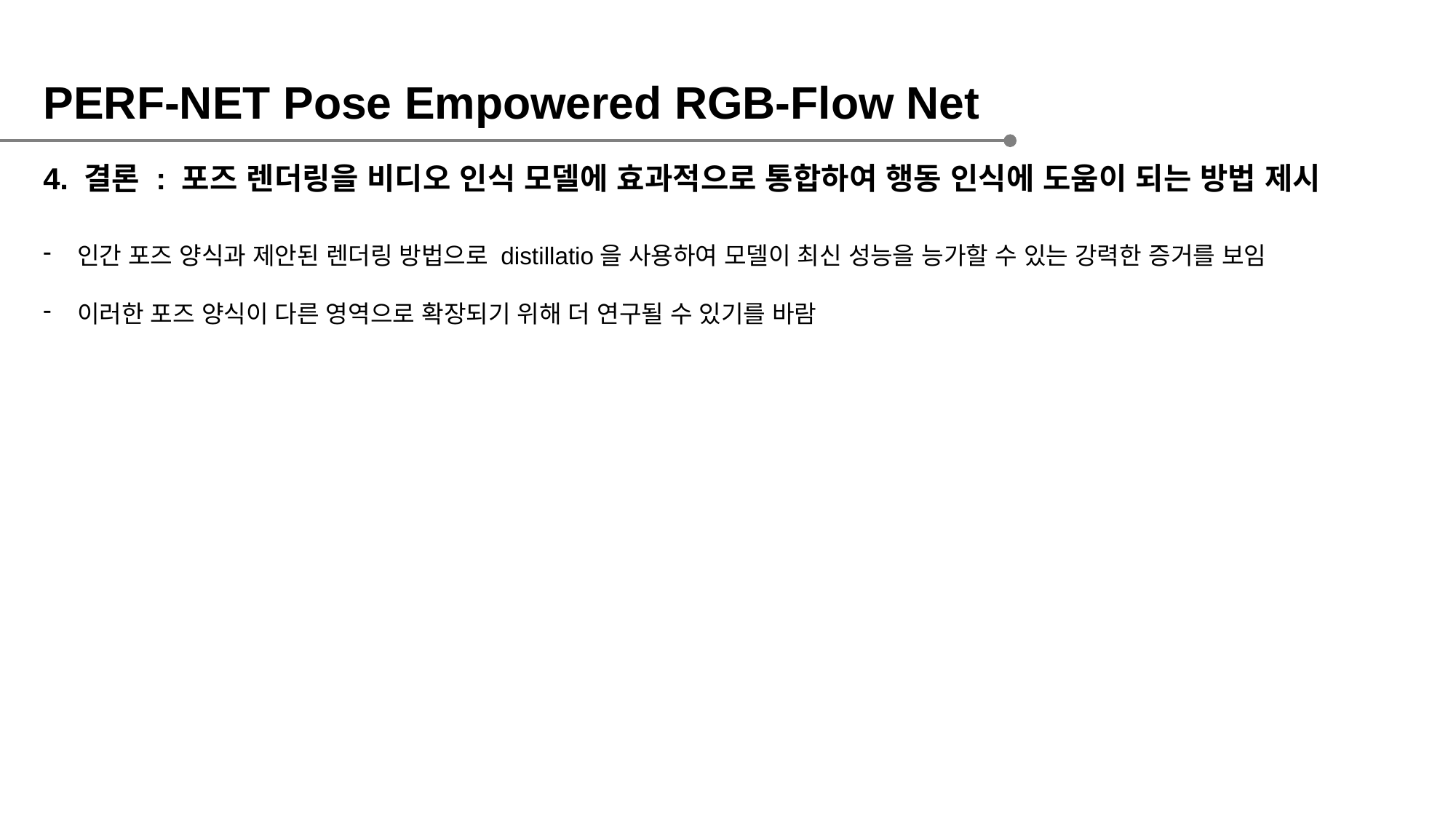

PERF-NET Pose Empowered RGB-Flow Net

4. 결론 : 포즈 렌더링을 비디오 인식 모델에 효과적으로 통합하여 행동 인식에 도움이 되는 방법 제시
인간 포즈 양식과 제안된 렌더링 방법으로 distillatio을 사용하여 모델이 최신 성능을 능가할 수 있는 강력한 증거를 보임

이러한 포즈 양식이 다른 영역으로 확장되기 위해 더 연구될 수 있기를 바람